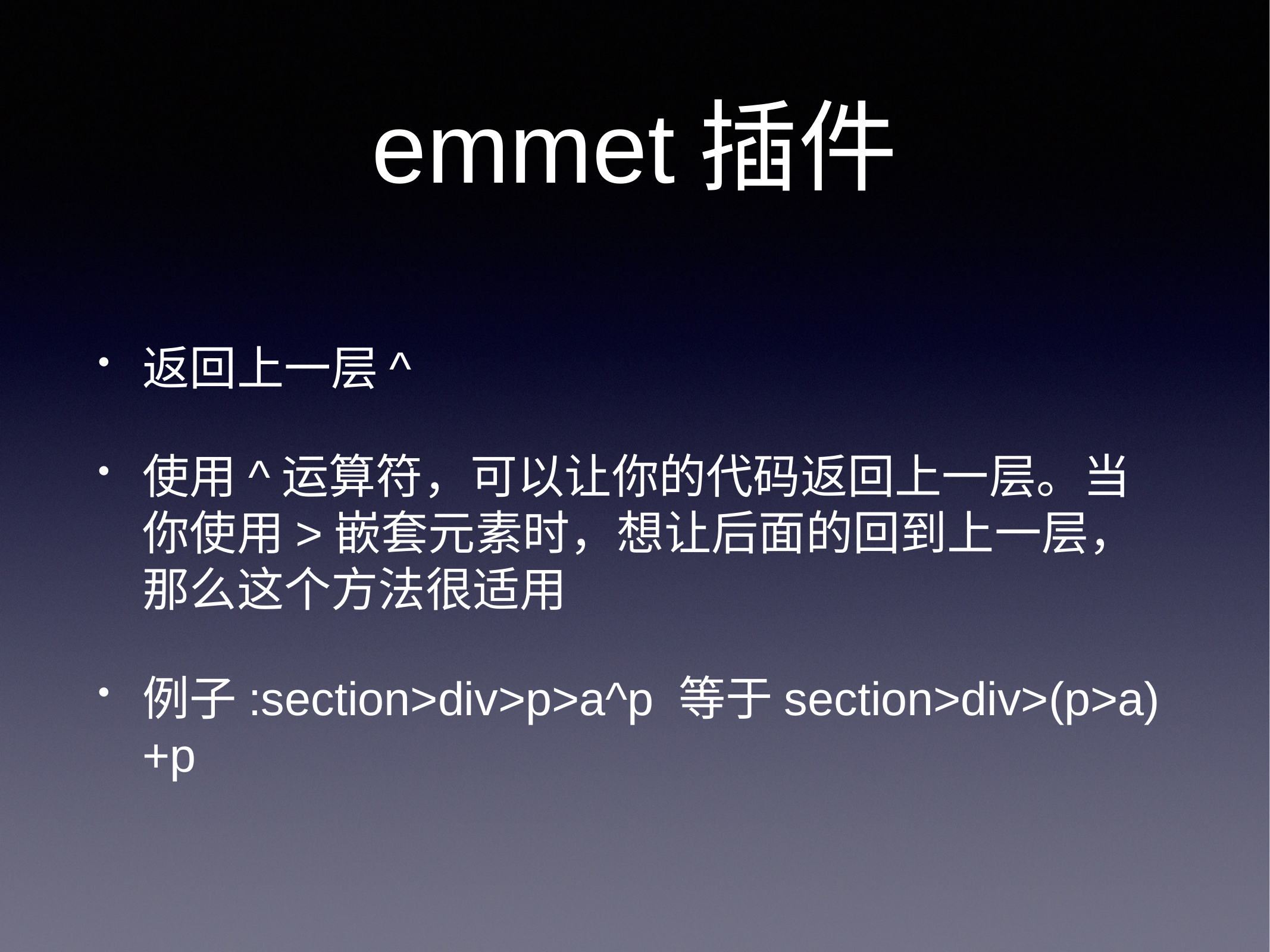

# emmet插件
返回上一层^
使用^运算符，可以让你的代码返回上一层。当你使用>嵌套元素时，想让后面的回到上一层，那么这个方法很适用
例子:section>div>p>a^p 等于section>div>(p>a)+p